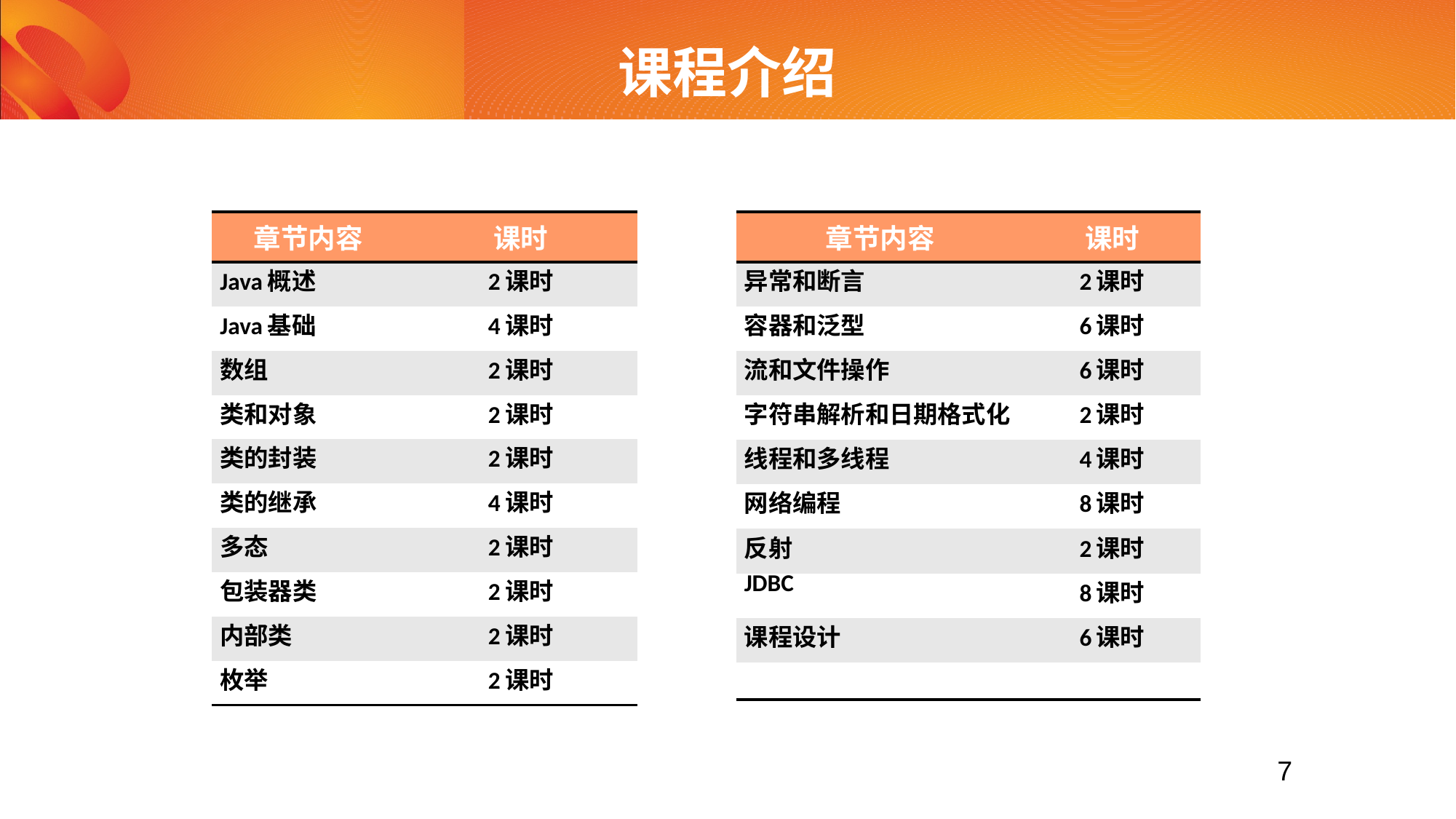

# 课程介绍
| 章节内容 | 课时 |
| --- | --- |
| Java概述 | 2课时 |
| Java基础 | 4课时 |
| 数组 | 2课时 |
| 类和对象 | 2课时 |
| 类的封装 | 2课时 |
| 类的继承 | 4课时 |
| 多态 | 2课时 |
| 包装器类 | 2课时 |
| 内部类 | 2课时 |
| 枚举 | 2课时 |
| 章节内容 | 课时 |
| --- | --- |
| 异常和断言 | 2课时 |
| 容器和泛型 | 6课时 |
| 流和文件操作 | 6课时 |
| 字符串解析和日期格式化 | 2课时 |
| 线程和多线程 | 4课时 |
| 网络编程 | 8课时 |
| 反射 | 2课时 |
| JDBC | 8课时 |
| 课程设计 | 6课时 |
|  |  |